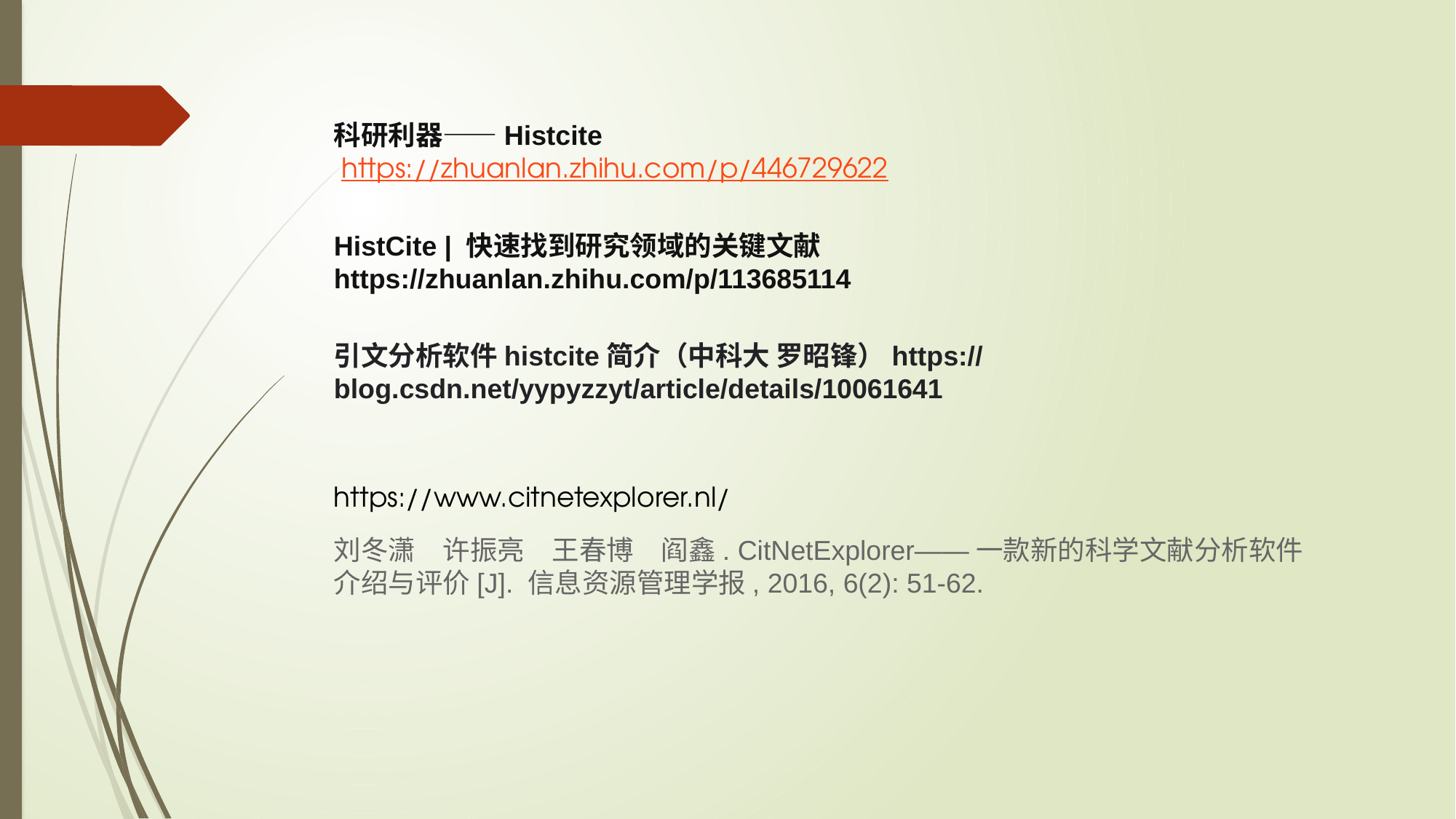

科研利器——Histcite
 https://zhuanlan.zhihu.com/p/446729622

HistCite | 快速找到研究领域的关键文献 https://zhuanlan.zhihu.com/p/113685114
引文分析软件histcite简介（中科大 罗昭锋）https://blog.csdn.net/yypyzzyt/article/details/10061641
https://www.citnetexplorer.nl/
刘冬潇　许振亮　王春博　阎鑫. CitNetExplorer——一款新的科学文献分析软件介绍与评价[J]. 信息资源管理学报, 2016, 6(2): 51-62.